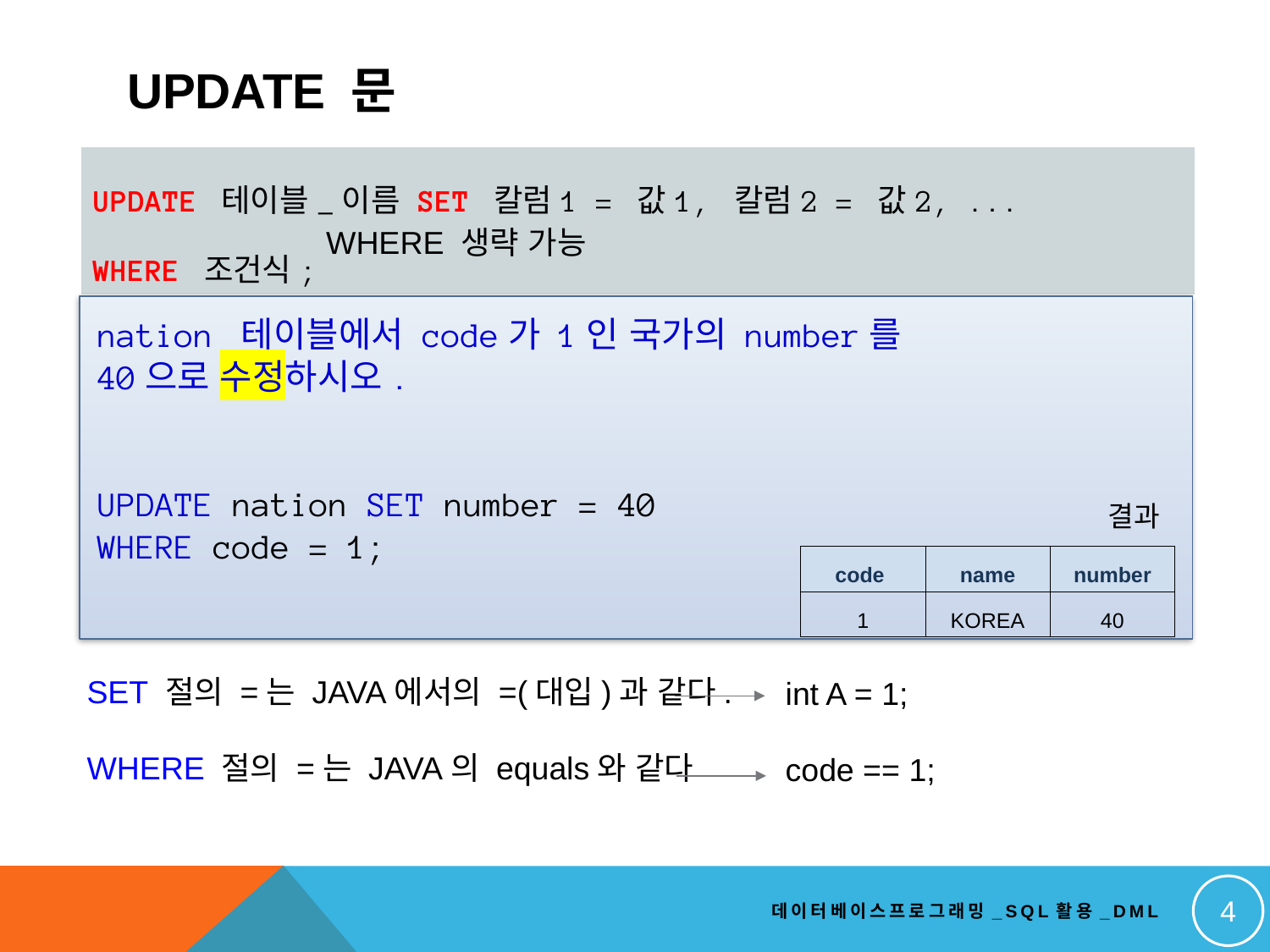

update 문
| UPDATE 테이블\_이름 SET 칼럼1 = 값1, 칼럼2 = 값2, ... WHERE 조건식; |
| --- |
WHERE 생략 가능

nation 테이블에서 code가 1인 국가의 number를  40으로 수정하시오.

UPDATE nation SET number = 40
WHERE code = 1;
결과
| code | name | number |
| --- | --- | --- |
| 1 | KOREA | 40 |
SET 절의 =는 JAVA에서의 =(대입)과 같다.

WHERE 절의 =는 JAVA의 equals와 같다
int A = 1;

code == 1;
4
데이터베이스프로그래밍_SQL활용_DML